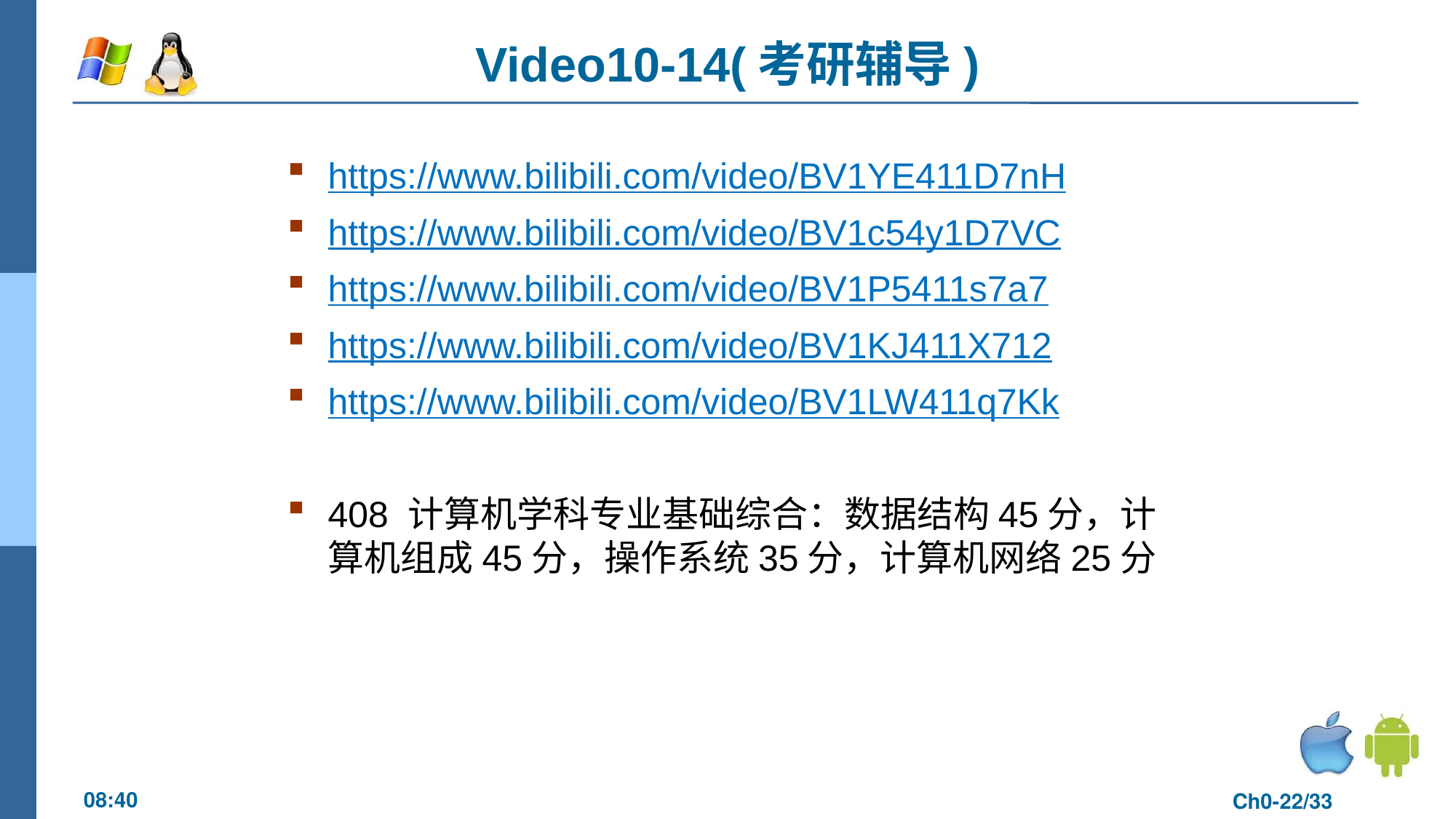

# Video10-14(考研辅导)
https://www.bilibili.com/video/BV1YE411D7nH
https://www.bilibili.com/video/BV1c54y1D7VC
https://www.bilibili.com/video/BV1P5411s7a7
https://www.bilibili.com/video/BV1KJ411X712
https://www.bilibili.com/video/BV1LW411q7Kk

408 计算机学科专业基础综合：数据结构45分，计算机组成45分，操作系统35分，计算机网络25分